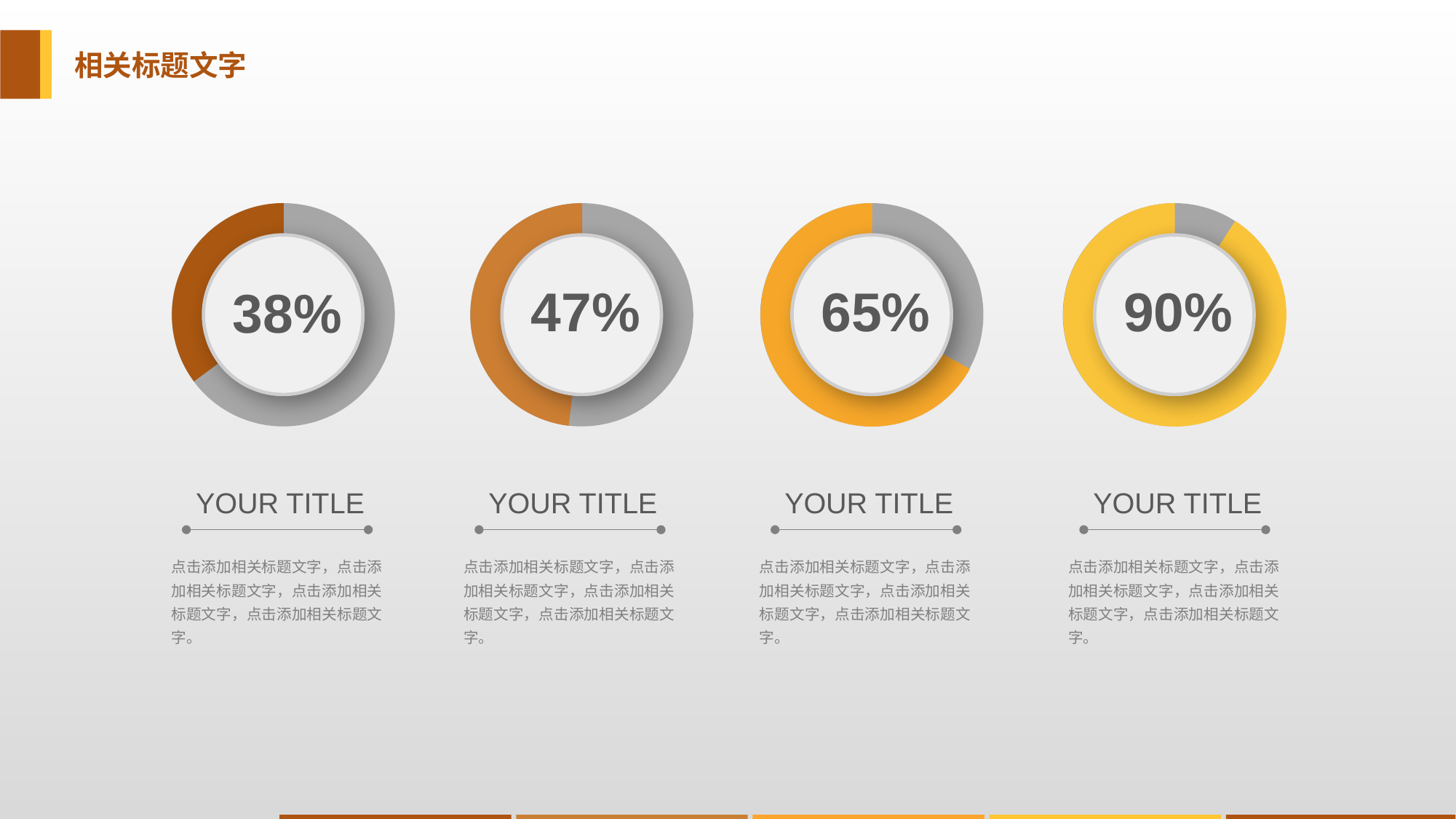

相关标题文字
100%

100%

100%

100%

47%
65%
90%
38%
YOUR TITLE
YOUR TITLE
YOUR TITLE
YOUR TITLE
点击添加相关标题文字，点击添加相关标题文字，点击添加相关标题文字，点击添加相关标题文字。
点击添加相关标题文字，点击添加相关标题文字，点击添加相关标题文字，点击添加相关标题文字。
点击添加相关标题文字，点击添加相关标题文字，点击添加相关标题文字，点击添加相关标题文字。
点击添加相关标题文字，点击添加相关标题文字，点击添加相关标题文字，点击添加相关标题文字。